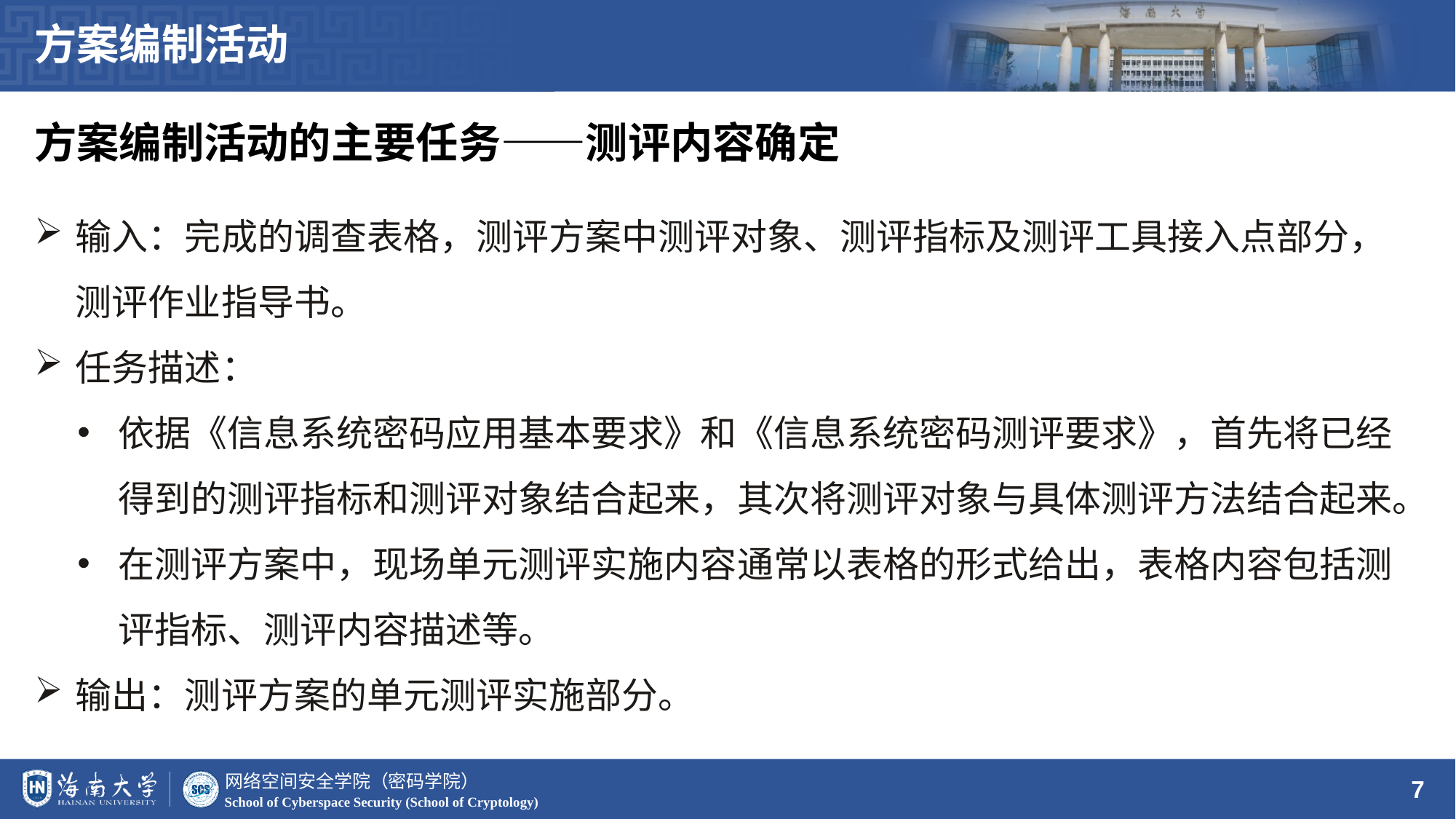

方案编制活动
方案编制活动的主要任务——测评内容确定
输入：完成的调查表格，测评方案中测评对象、测评指标及测评工具接入点部分，测评作业指导书。
任务描述：
依据《信息系统密码应用基本要求》和《信息系统密码测评要求》，首先将已经得到的测评指标和测评对象结合起来，其次将测评对象与具体测评方法结合起来。
在测评方案中，现场单元测评实施内容通常以表格的形式给出，表格内容包括测评指标、测评内容描述等。
输出：测评方案的单元测评实施部分。
7